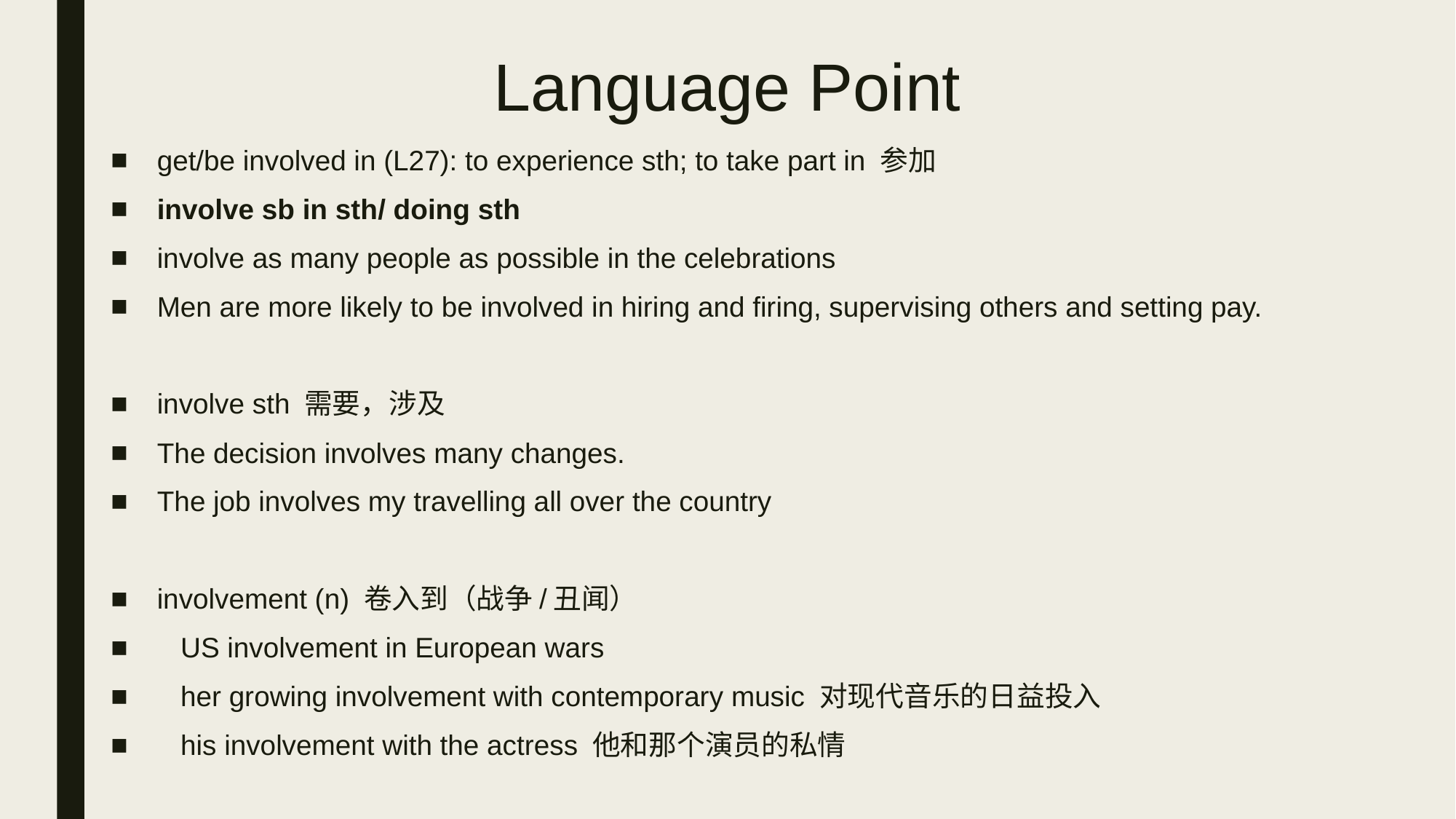

# Language Point
get/be involved in (L27): to experience sth; to take part in 参加
involve sb in sth/ doing sth
involve as many people as possible in the celebrations
Men are more likely to be involved in hiring and firing, supervising others and setting pay.

involve sth 需要，涉及
The decision involves many changes.
The job involves my travelling all over the country

involvement (n) 卷入到（战争/丑闻）
   US involvement in European wars
   her growing involvement with contemporary music 对现代音乐的日益投入
   his involvement with the actress 他和那个演员的私情